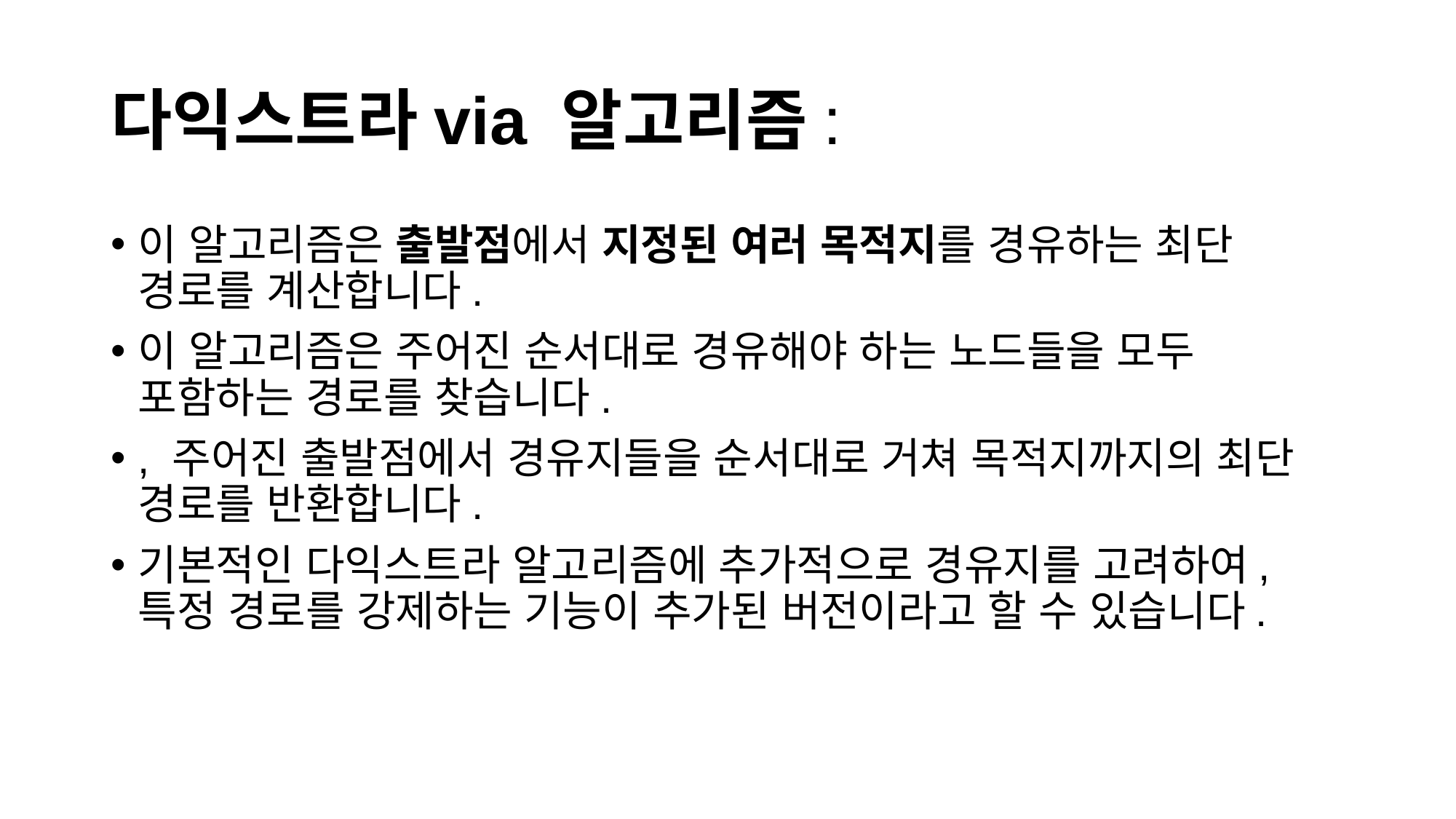

# 다익스트라via 알고리즘:
이 알고리즘은 출발점에서 지정된 여러 목적지를 경유하는 최단 경로를 계산합니다.
이 알고리즘은 주어진 순서대로 경유해야 하는 노드들을 모두 포함하는 경로를 찾습니다.
, 주어진 출발점에서 경유지들을 순서대로 거쳐 목적지까지의 최단 경로를 반환합니다.
기본적인 다익스트라 알고리즘에 추가적으로 경유지를 고려하여, 특정 경로를 강제하는 기능이 추가된 버전이라고 할 수 있습니다.